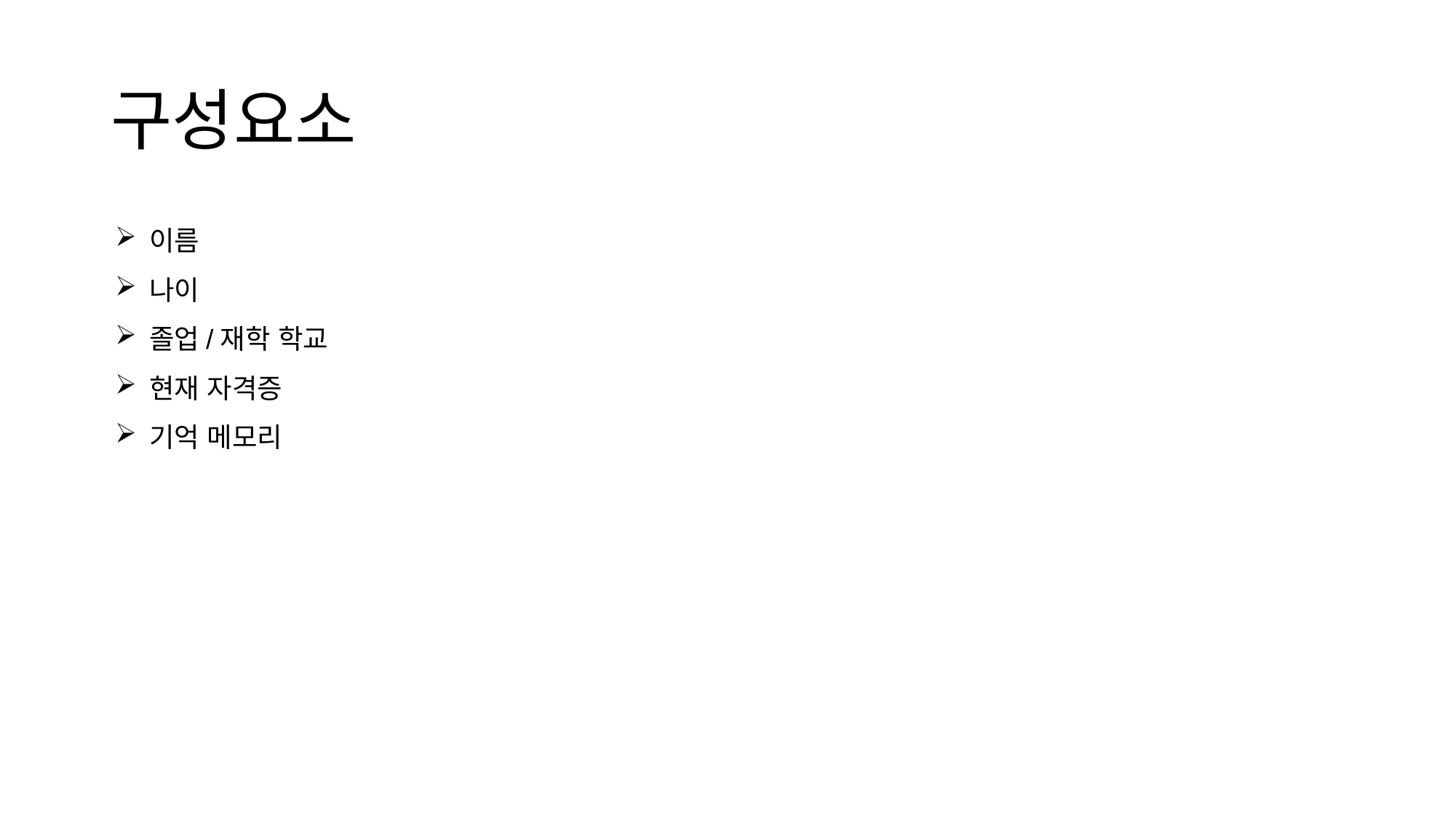

# 구성요소
이름
나이
졸업/재학 학교
현재 자격증
기억 메모리